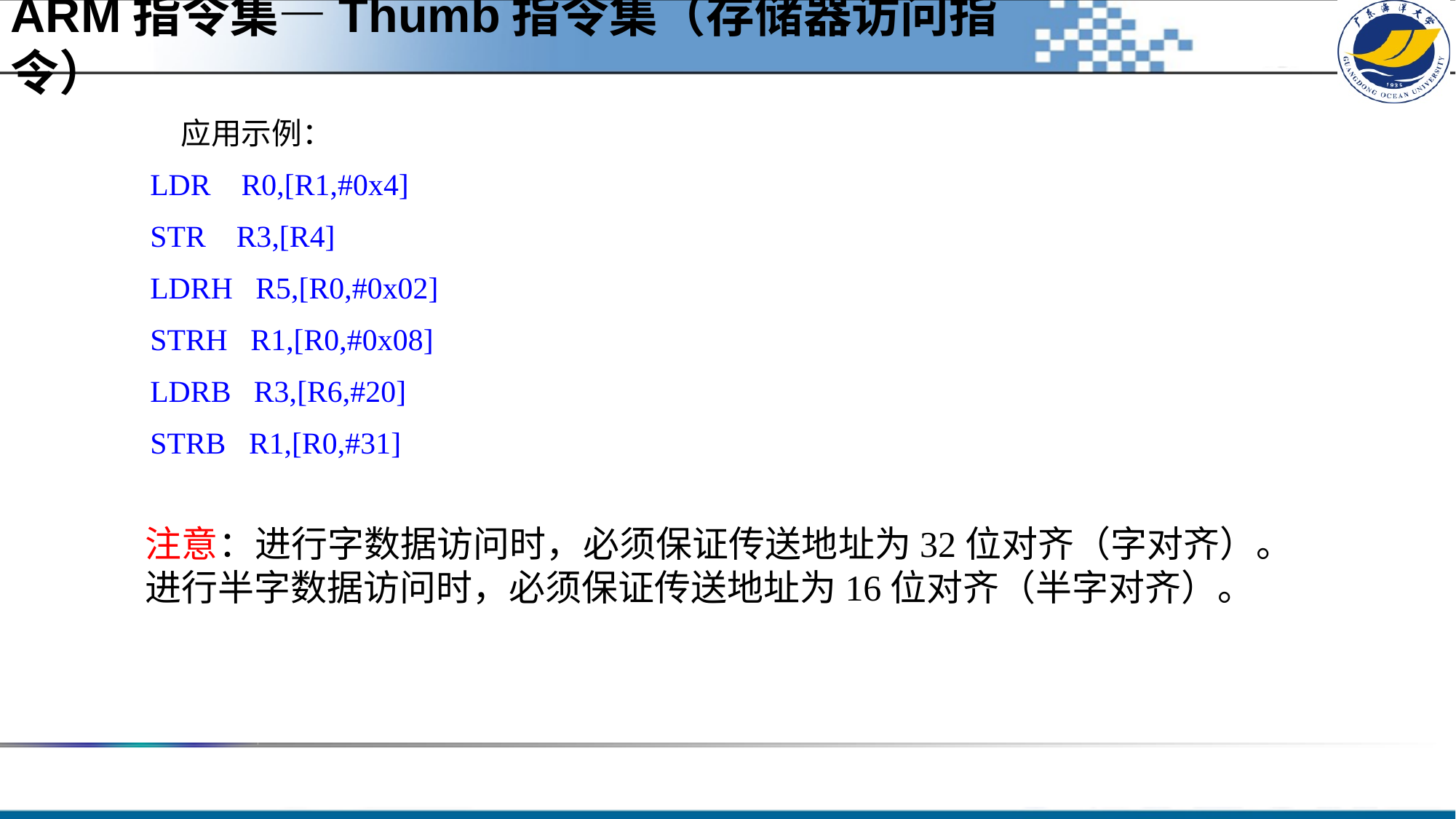

ARM指令集—Thumb指令集（存储器访问指令）
#
        应用示例：
    LDR    R0,[R1,#0x4]
    STR    R3,[R4]
    LDRH   R5,[R0,#0x02]
    STRH   R1,[R0,#0x08]
    LDRB   R3,[R6,#20]
    STRB   R1,[R0,#31]
注意：进行字数据访问时，必须保证传送地址为32位对齐（字对齐）。进行半字数据访问时，必须保证传送地址为16位对齐（半字对齐）。